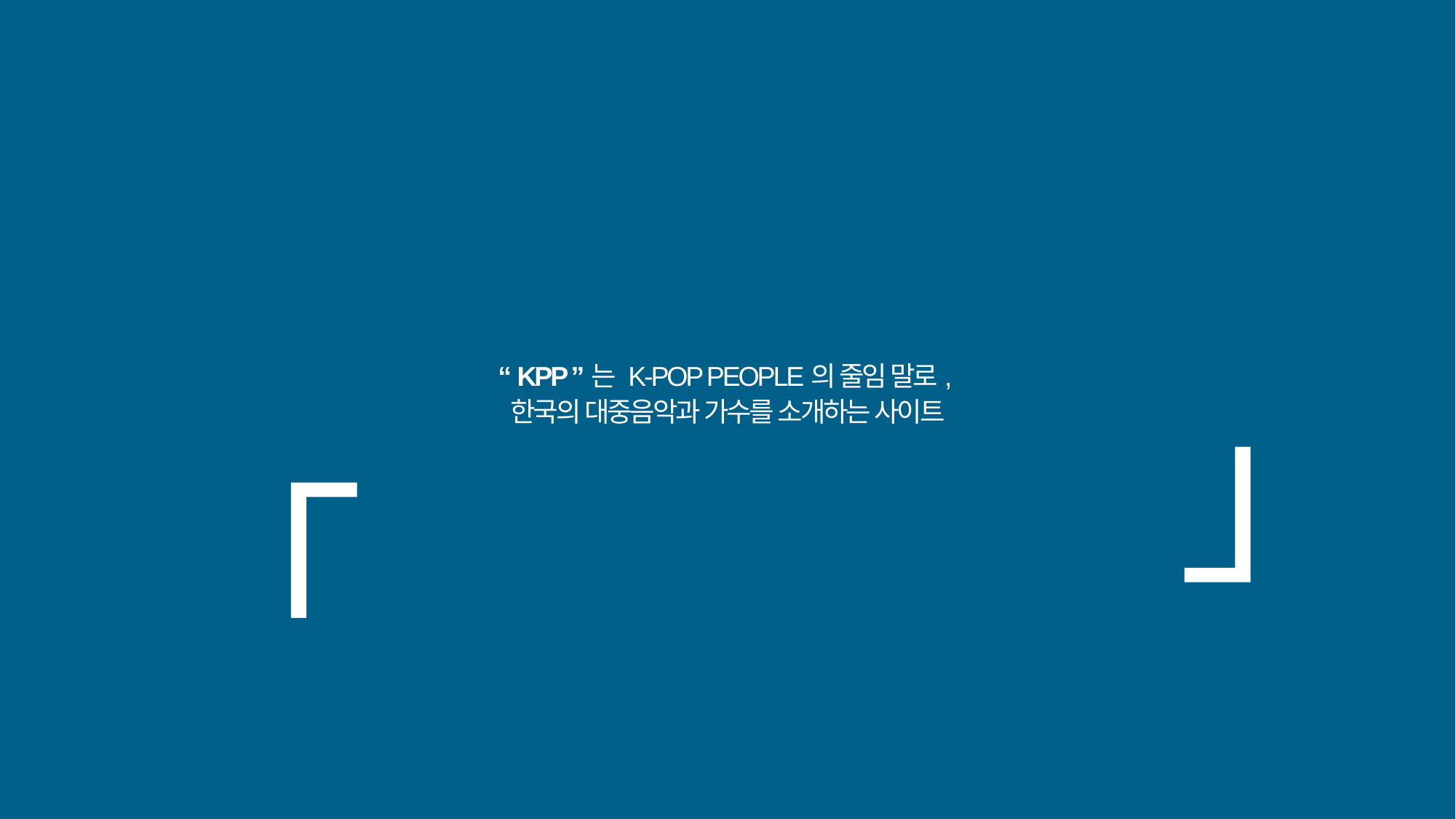

「
“ KPP ”는 K-POP PEOPLE의 줄임 말로,
한국의 대중음악과 가수를 소개하는 사이트
」